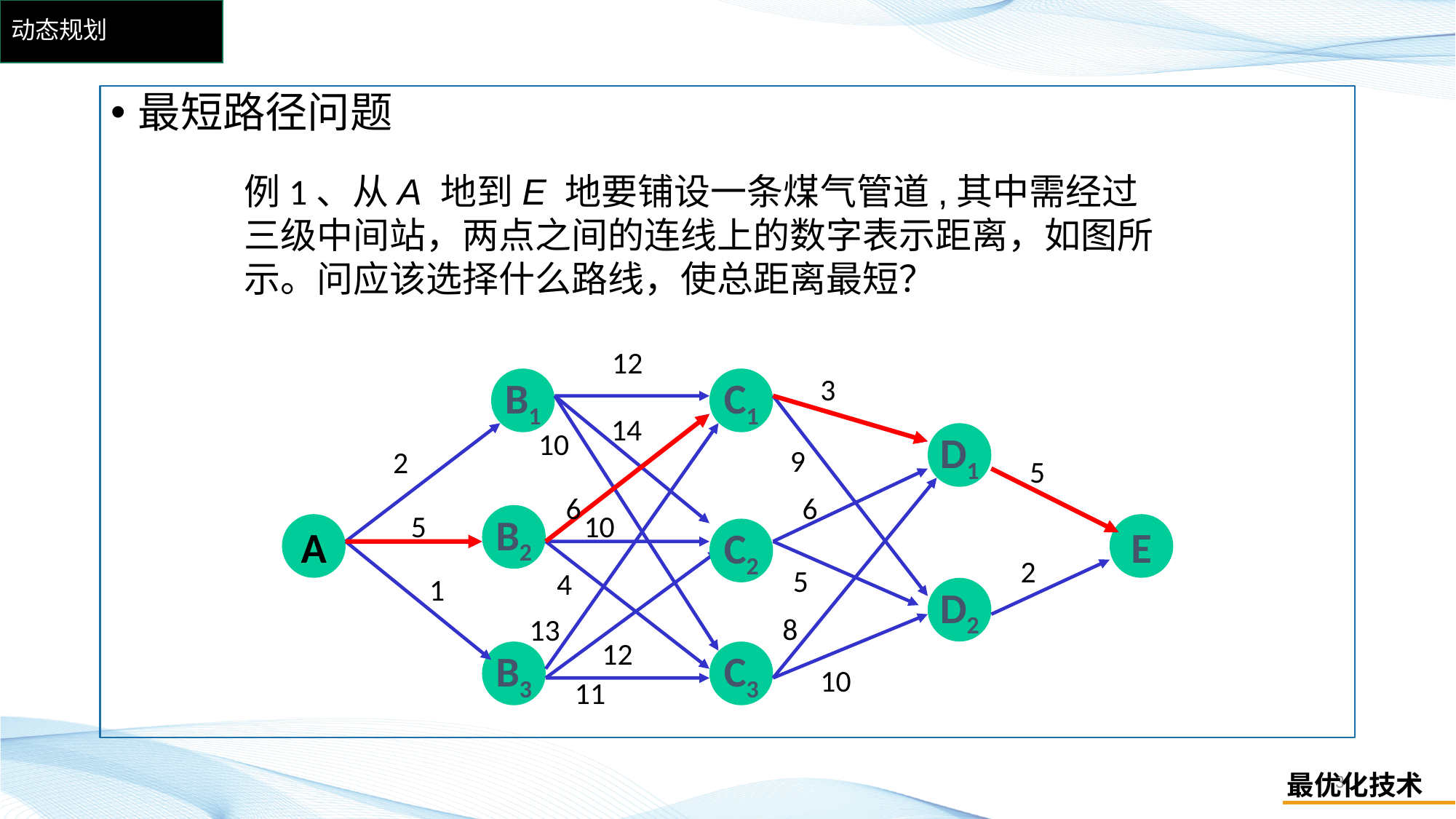

# 动态规划
最短路径问题
例1、从A 地到E 地要铺设一条煤气管道,其中需经过三级中间站，两点之间的连线上的数字表示距离，如图所示。问应该选择什么路线，使总距离最短？
12
3
B1
C1

14

10

D1
9
2
5

6
6
5
10
B2
A
E
C2

2

5
4

1
D2
8
13

12
B3
C3
10
11

3